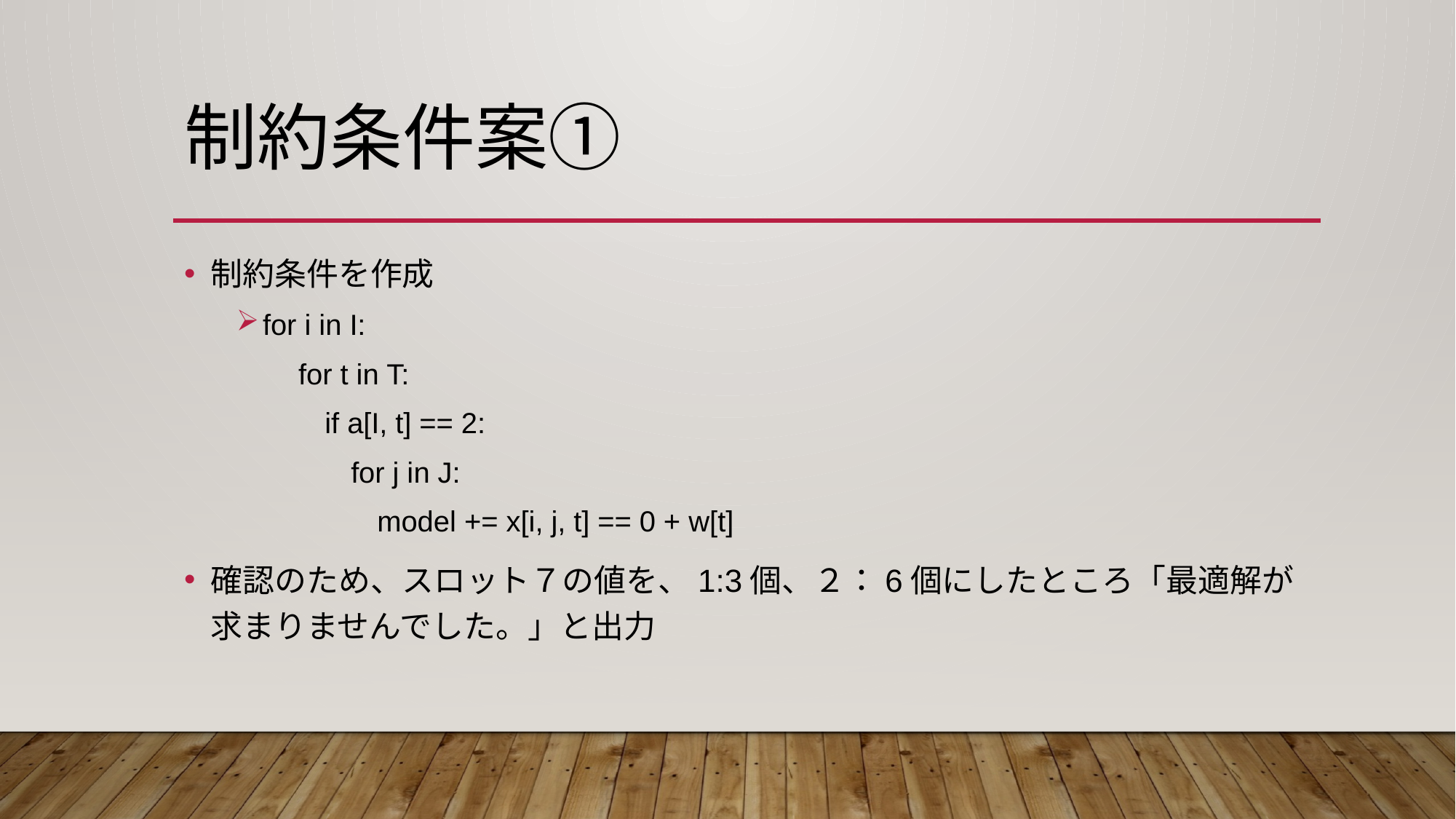

# 制約条件案①
制約条件を作成
for i in I:
　    for t in T:
　        if a[I, t] == 2:
　            for j in J:
　                model += x[i, j, t] == 0 + w[t]
確認のため、スロット７の値を、1:3個、２：6個にしたところ「最適解が求まりませんでした。」と出力